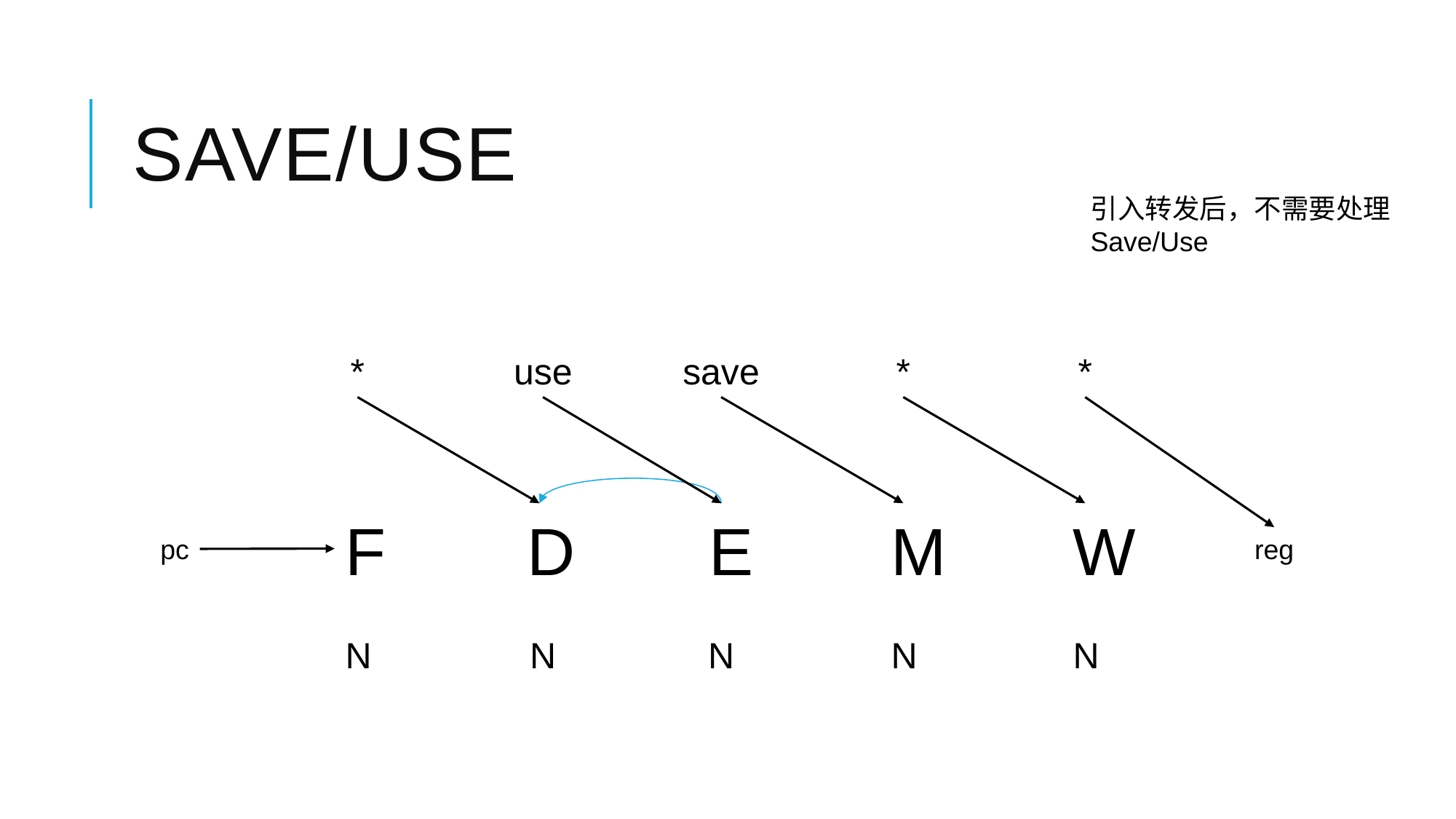

# save/use
引入转发后，不需要处理Save/Use
save
*
*
*
use
E
M
W
F
D
pc
reg
N
N
N
N
N